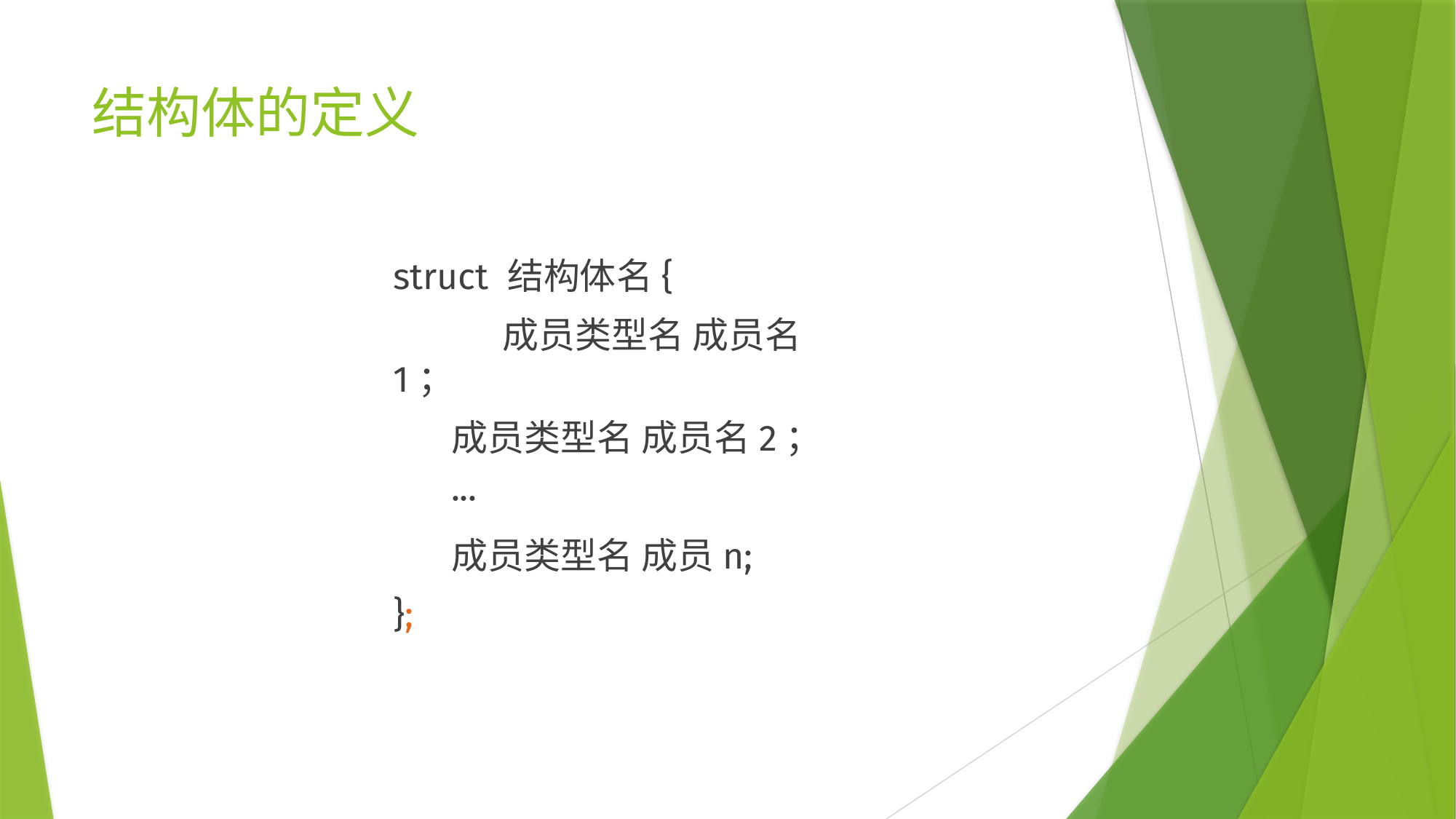

# 结构体的定义
struct 结构体名{
	成员类型名 成员名1；
      成员类型名 成员名2；
      ···
      成员类型名 成员n;
};